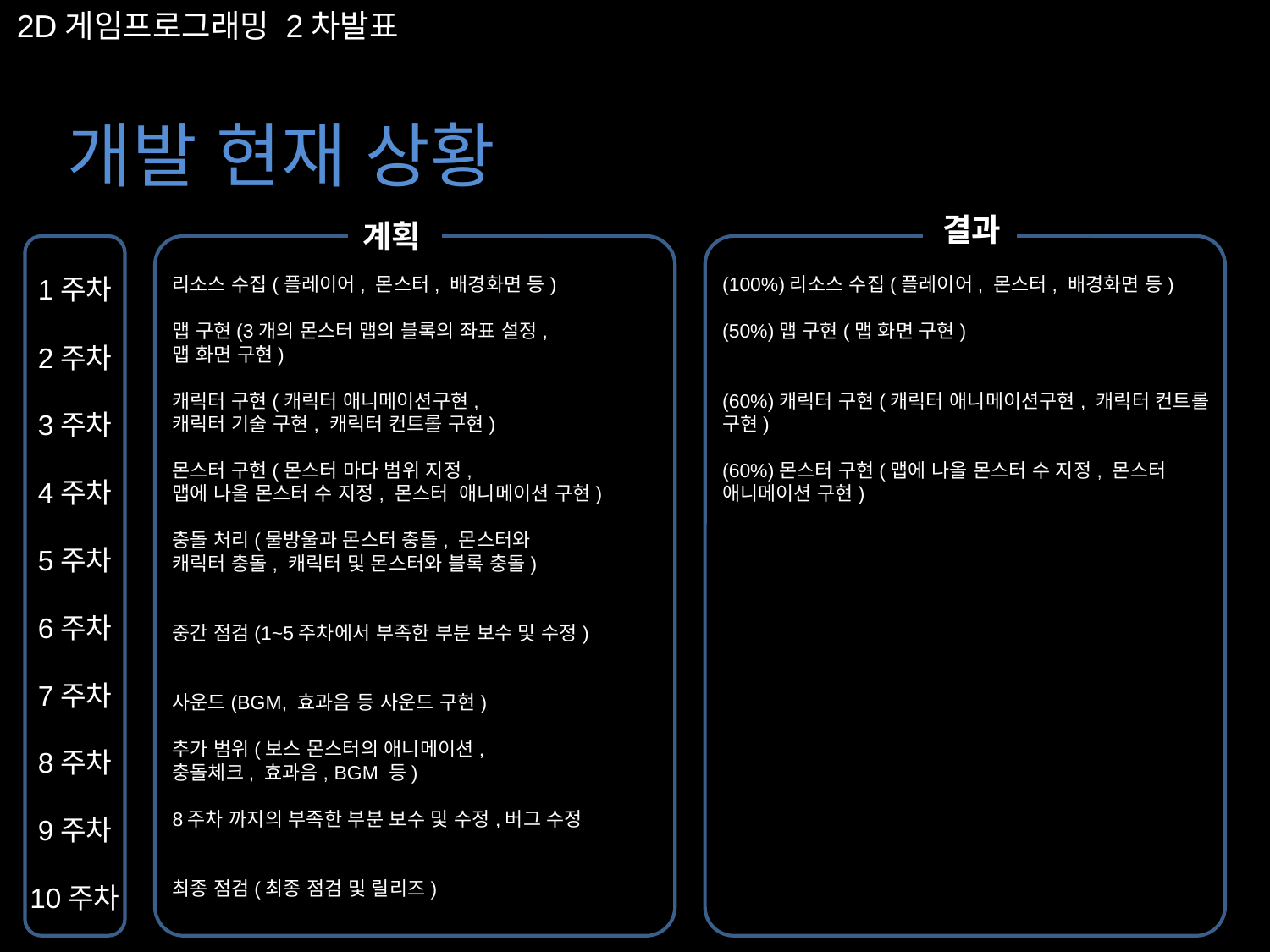

2D게임프로그래밍 2차발표
개발 현재 상황
결과

계획

1주차

2주차

3주차

4주차

5주차

6주차

7주차

8주차

9주차

10주차
리소스 수집(플레이어, 몬스터, 배경화면 등)

맵 구현(3개의 몬스터 맵의 블록의 좌표 설정,
맵 화면 구현)

캐릭터 구현(캐릭터 애니메이션구현,
캐릭터 기술 구현, 캐릭터 컨트롤 구현)

몬스터 구현(몬스터 마다 범위 지정,
맵에 나올 몬스터 수 지정, 몬스터  애니메이션 구현)

충돌 처리(물방울과 몬스터 충돌, 몬스터와
캐릭터 충돌, 캐릭터 및 몬스터와 블록 충돌)

중간 점검(1~5주차에서 부족한 부분 보수 및 수정)

사운드(BGM, 효과음 등 사운드 구현)

추가 범위(보스 몬스터의 애니메이션,
충돌체크, 효과음, BGM 등)

8주차 까지의 부족한 부분 보수 및 수정,버그 수정

최종 점검(최종 점검 및 릴리즈)
(100%)리소스 수집(플레이어, 몬스터, 배경화면 등)

(50%)맵 구현(맵 화면 구현)

(60%)캐릭터 구현(캐릭터 애니메이션구현, 캐릭터 컨트롤 구현)

(60%)몬스터 구현(맵에 나올 몬스터 수 지정, 몬스터  애니메이션 구현)

충돌 처리(물방울과 몬스터 충돌, 몬스터와
캐릭터 충돌, 캐릭터 및 몬스터와 블록 충돌)

중간 점검(1~5주차에서 부족한 부분 보수 및 수정)

사운드(BGM, 효과음 등 사운드 구현)

추가 범위(보스 몬스터의 애니메이션,
충돌체크, 효과음, BGM 등)

8주차 까지의 부족한 부분 보수 및 수정,버그 수정

최종 점검(최종 점검 및 릴리즈)